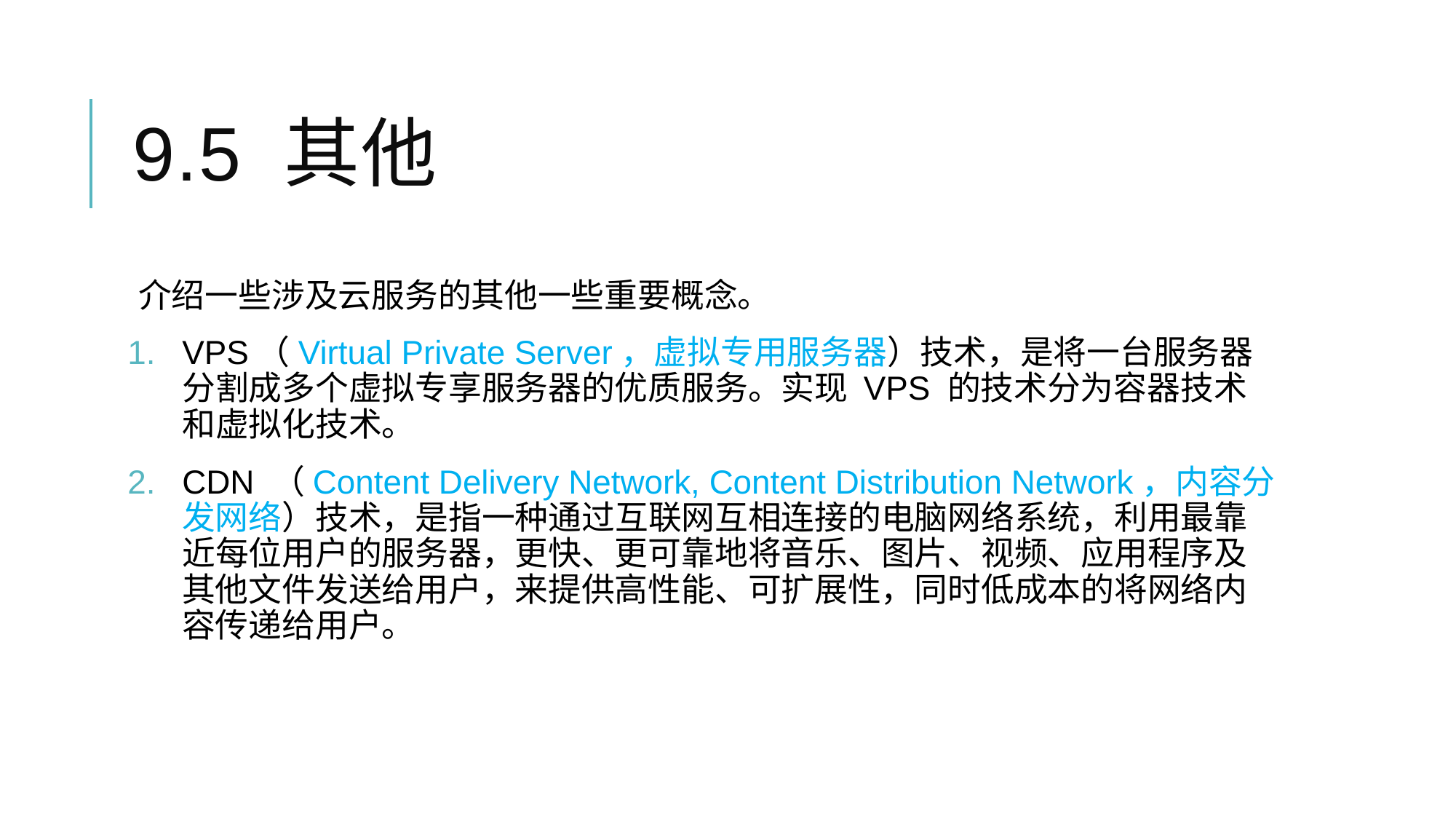

# 9.5 其他
介绍一些涉及云服务的其他一些重要概念。
VPS（Virtual Private Server，虚拟专用服务器）技术，是将一台服务器分割成多个虚拟专享服务器的优质服务。实现 VPS 的技术分为容器技术和虚拟化技术。
CDN （Content Delivery Network, Content Distribution Network，内容分发网络）技术，是指一种通过互联网互相连接的电脑网络系统，利用最靠近每位用户的服务器，更快、更可靠地将音乐、图片、视频、应用程序及其他文件发送给用户，来提供高性能、可扩展性，同时低成本的将网络内容传递给用户。